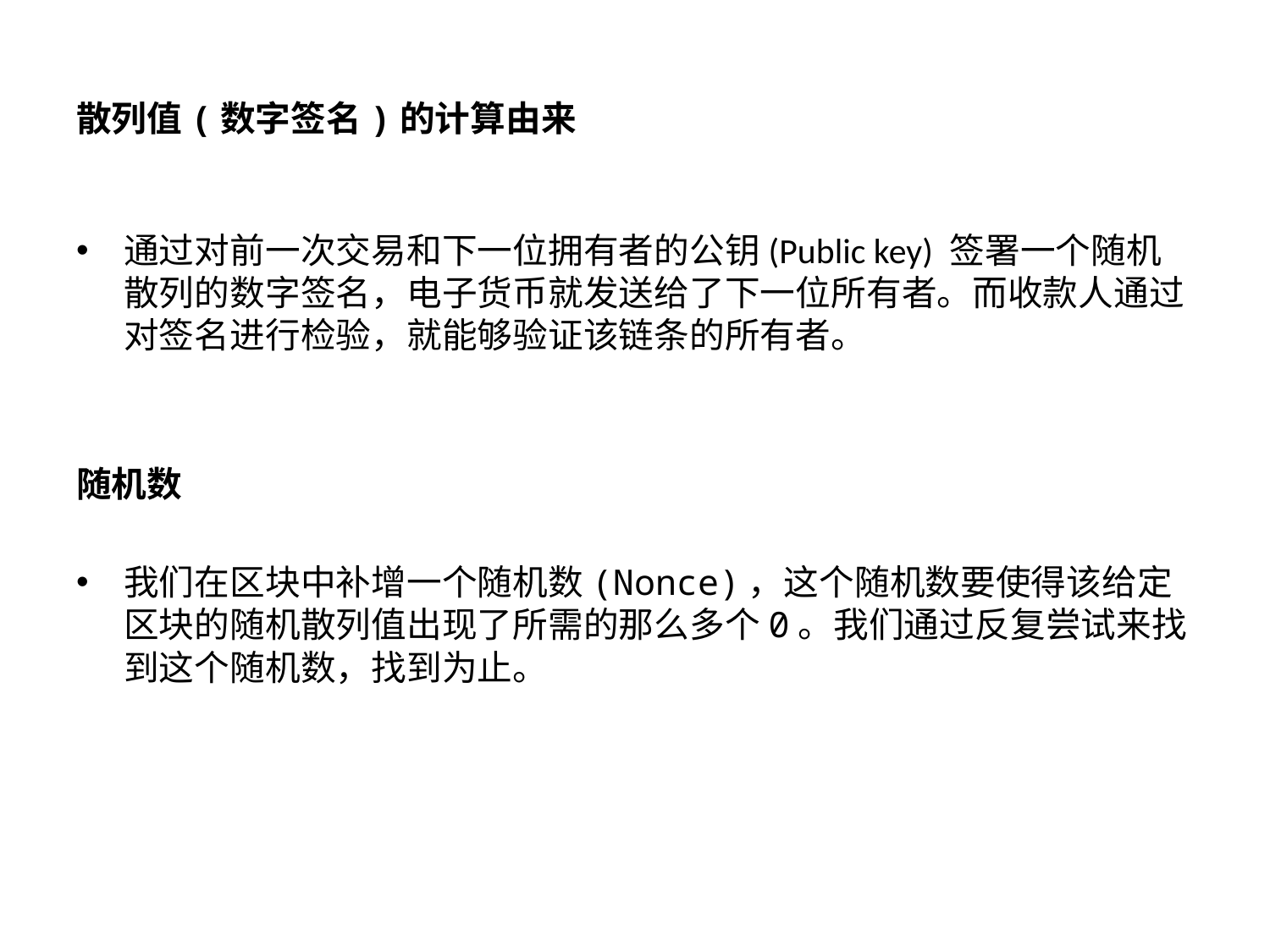

# 散列值(数字签名)的计算由来
通过对前一次交易和下一位拥有者的公钥(Public key) 签署一个随机散列的数字签名，电子货币就发送给了下一位所有者。而收款人通过对签名进行检验，就能够验证该链条的所有者。

随机数

我们在区块中补增一个随机数(Nonce)，这个随机数要使得该给定区块的随机散列值出现了所需的那么多个0。我们通过反复尝试来找到这个随机数，找到为止。